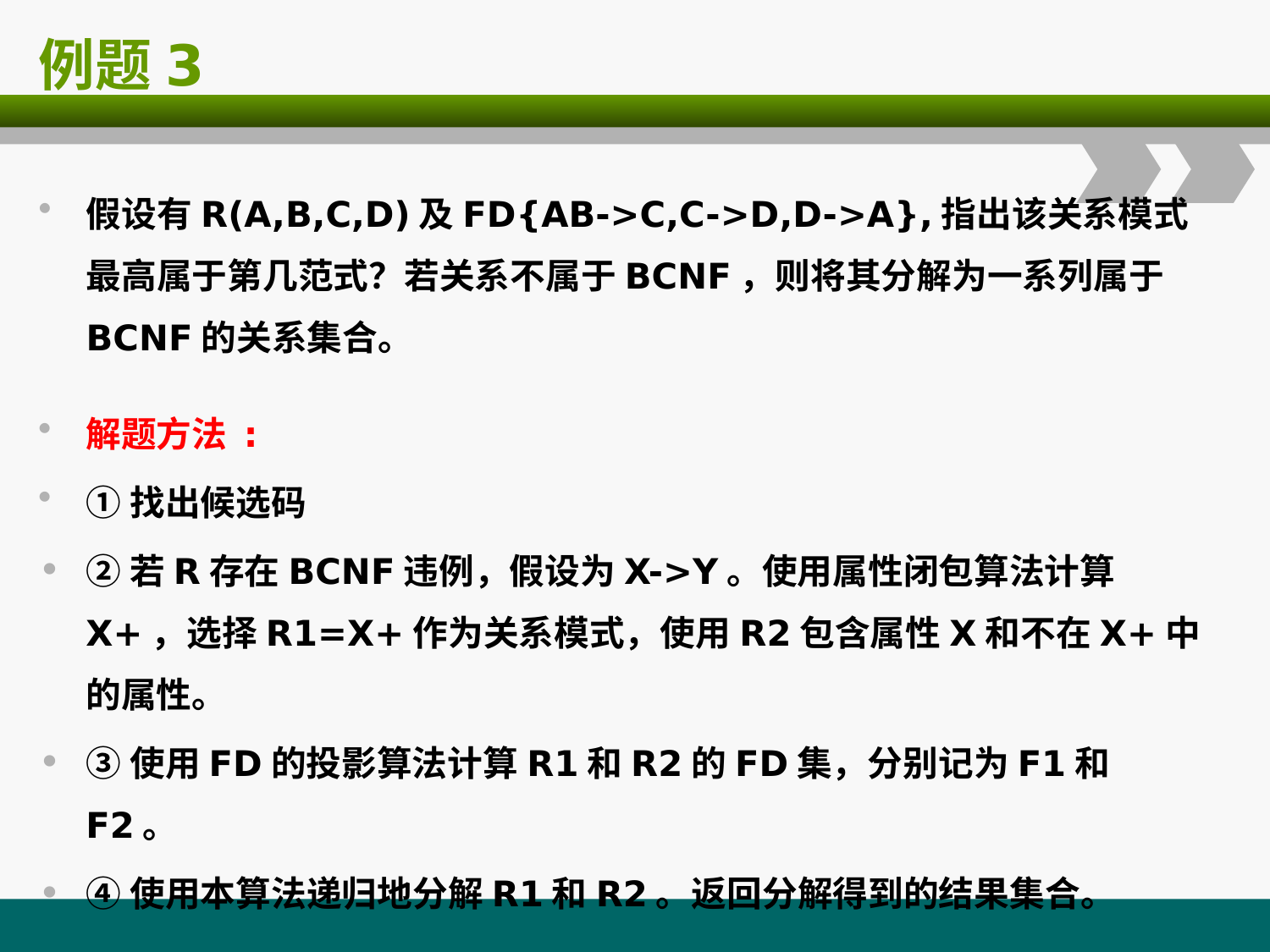

# 例题3
假设有R(A,B,C,D)及FD{AB->C,C->D,D->A},指出该关系模式最高属于第几范式？若关系不属于BCNF，则将其分解为一系列属于BCNF的关系集合。

解题方法 :
①找出候选码
②若R存在BCNF违例，假设为X->Y。使用属性闭包算法计算X+，选择R1=X+作为关系模式，使用R2包含属性X和不在X+中的属性。
③使用FD的投影算法计算R1和R2的FD集，分别记为F1和F2。
④使用本算法递归地分解R1和R2。返回分解得到的结果集合。